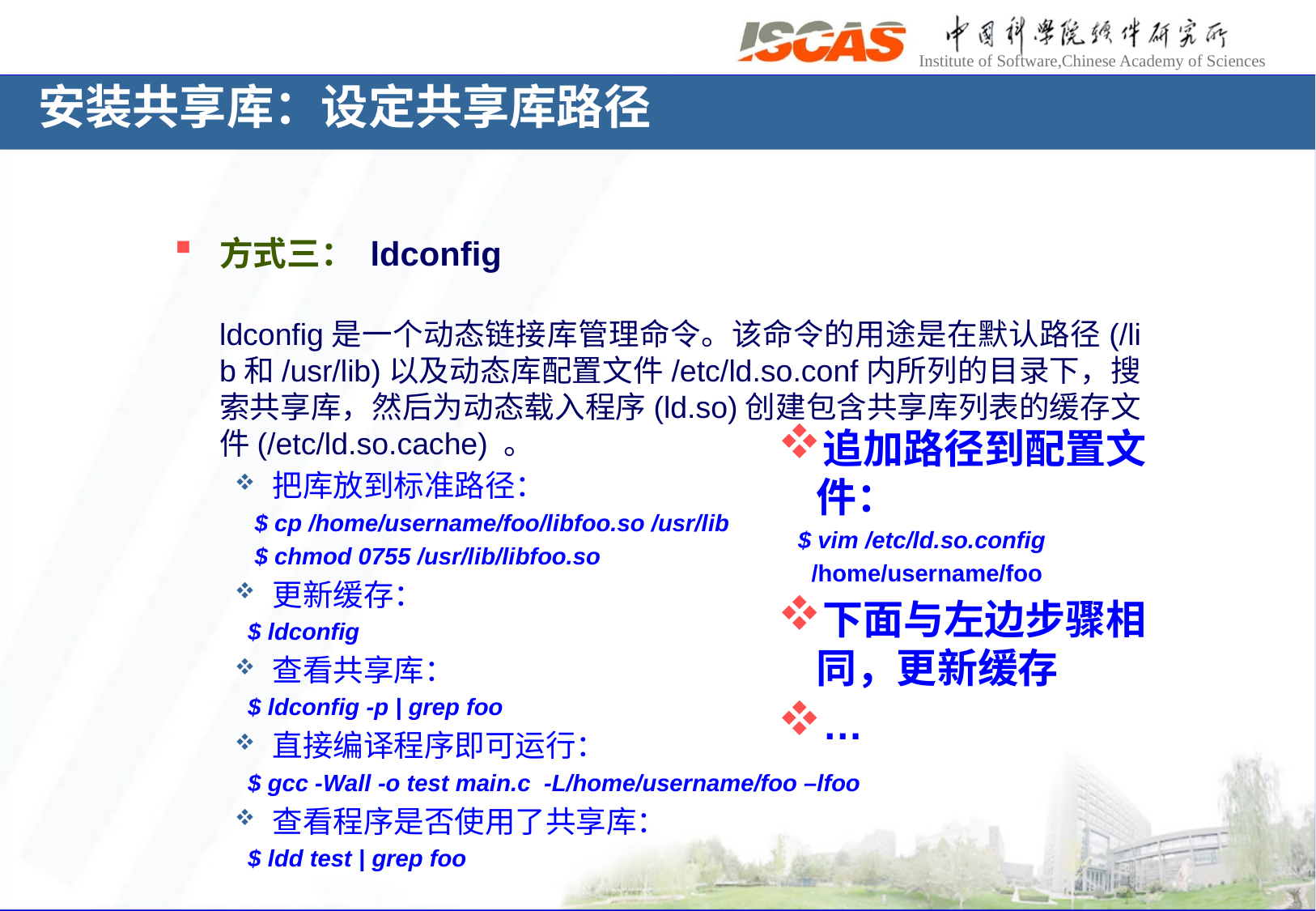

安装共享库：设定共享库路径
方式三： ldconfig
     ldconfig是一个动态链接库管理命令。该命令的用途是在默认路径(/lib和/usr/lib)以及动态库配置文件/etc/ld.so.conf内所列的目录下，搜索共享库，然后为动态载入程序(ld.so)创建包含共享库列表的缓存文件(/etc/ld.so.cache) 。
把库放到标准路径：
   $ cp /home/username/foo/libfoo.so /usr/lib
   $ chmod 0755 /usr/lib/libfoo.so
更新缓存：
  $ ldconfig
查看共享库：
  $ ldconfig -p | grep foo
直接编译程序即可运行：
  $ gcc -Wall -o test main.c  -L/home/username/foo –lfoo
查看程序是否使用了共享库：
  $ ldd test | grep foo

追加路径到配置文件：
   $ vim /etc/ld.so.config
     /home/username/foo
下面与左边步骤相同，更新缓存
…